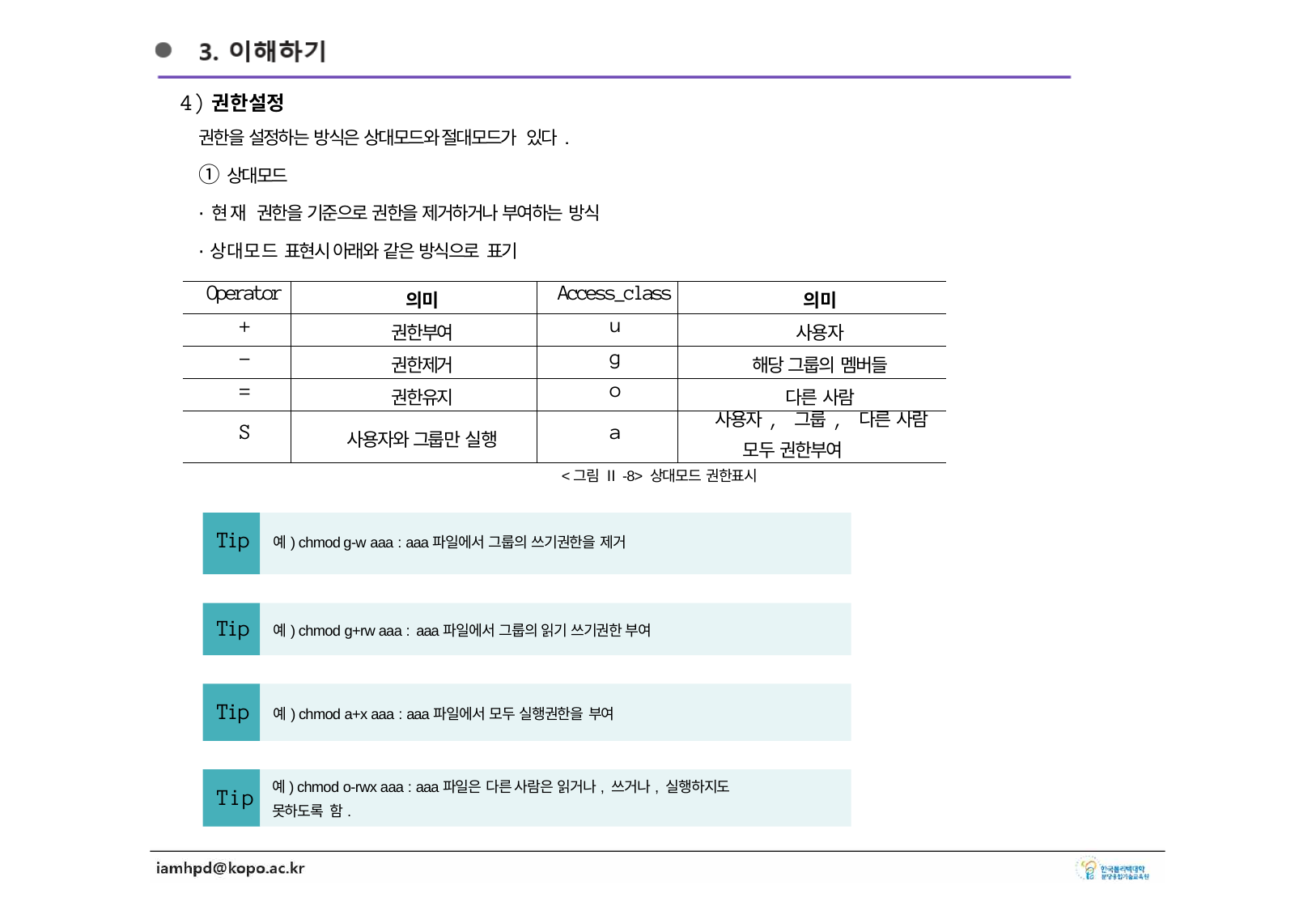

4)권한설정
권한을 설정하는 방식은 상대모드와 절대모드가 있다.
① 상대모드
∙현재 권한을 기준으로 권한을 제거하거나 부여하는 방식
∙상대모드 표현시 아래와 같은 방식으로 표기
| Operator | 의미 | Access\_class | 의미 |
| --- | --- | --- | --- |
| + | 권한부여 | u | 사용자 |
| - | 권한제거 | g | 해당 그룹의 멤버들 |
| = | 권한유지 | o | 다른 사람 |
| S | 사용자와 그룹만 실행 | a | 사용자, 그룹, 다른 사람 모두 권한부여 |
<그림 Ⅱ-8> 상대모드 권한표시

Tip	예) chmod g-w aaa : aaa파일에서 그룹의 쓰기권한을 제거

Tip	예) chmod g+rw aaa : aaa파일에서 그룹의 읽기 쓰기권한 부여

Tip	예) chmod a+x aaa : aaa파일에서 모두 실행권한을 부여

예) chmod o-rwx aaa : aaa파일은 다른 사람은 읽거나, 쓰거나, 실행하지도  못하도록 함.
Tip